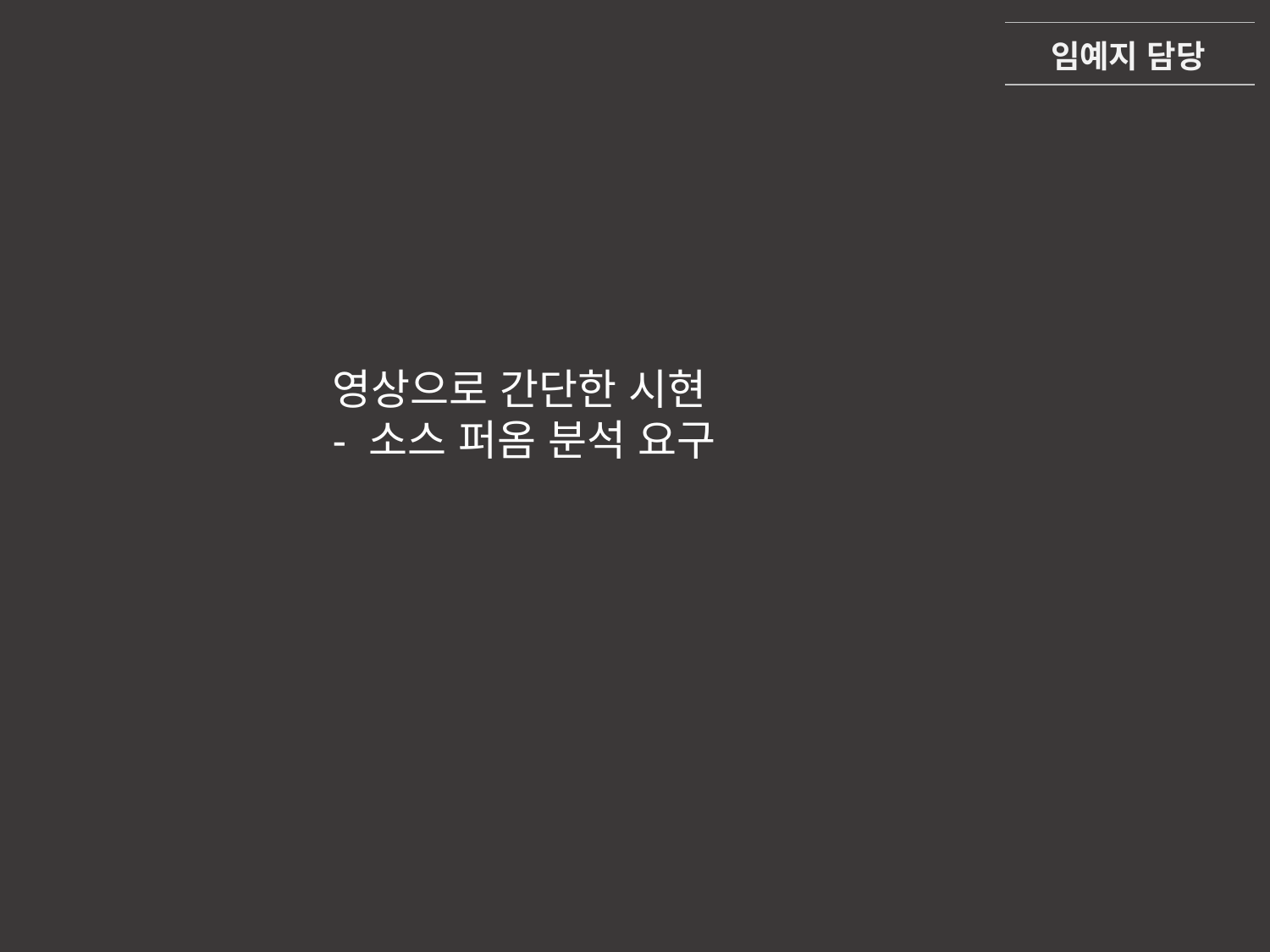

임예지 담당
Ⅲ 부품조사 – LED스트립선
영상으로 간단한 시현
- 소스 퍼옴 분석 요구